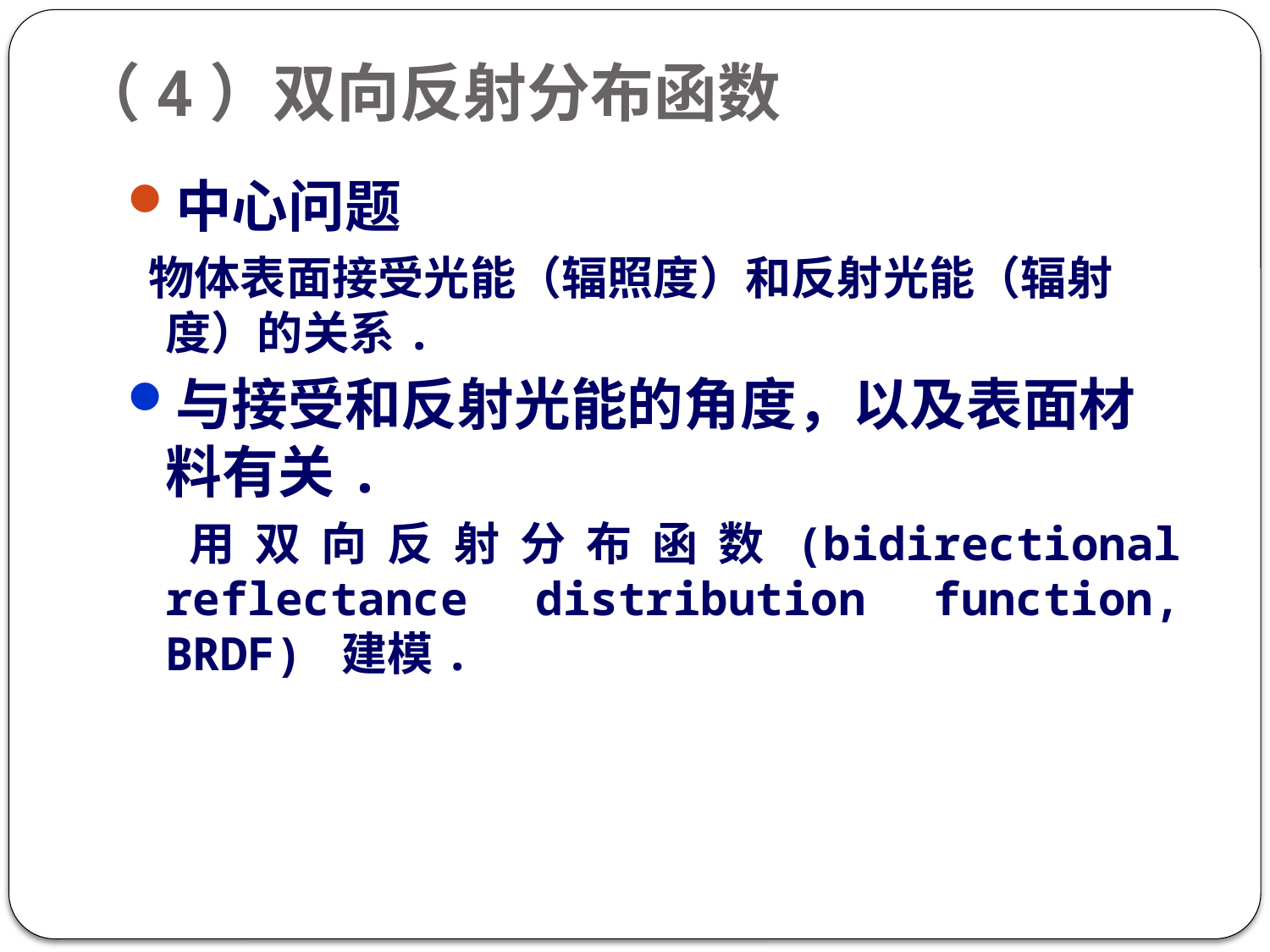

# （4）双向反射分布函数
中心问题
 物体表面接受光能（辐照度）和反射光能（辐射度）的关系.
与接受和反射光能的角度，以及表面材料有关.
 用双向反射分布函数(bidirectional reflectance distribution function, BRDF) 建模.